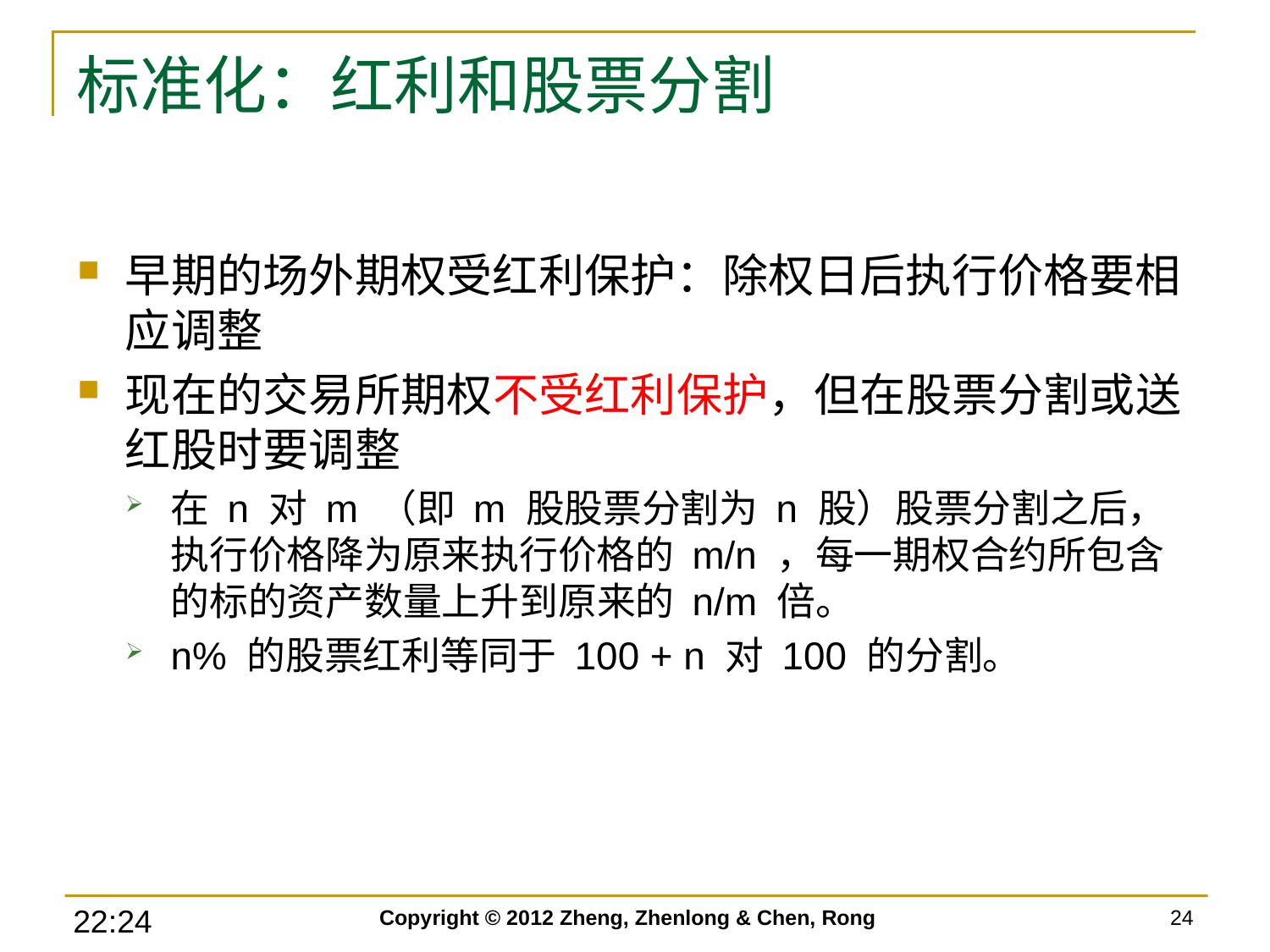

# 标准化：红利和股票分割

早期的场外期权受红利保护：除权日后执行价格要相应调整
现在的交易所期权不受红利保护，但在股票分割或送红股时要调整
在 n 对 m （即 m 股股票分割为 n 股）股票分割之后，执行价格降为原来执行价格的 m/n ，每一期权合约所包含的标的资产数量上升到原来的 n/m 倍。
n% 的股票红利等同于 100 + n 对 100 的分割。
Copyright © 2012 Zheng, Zhenlong & Chen, Rong
24